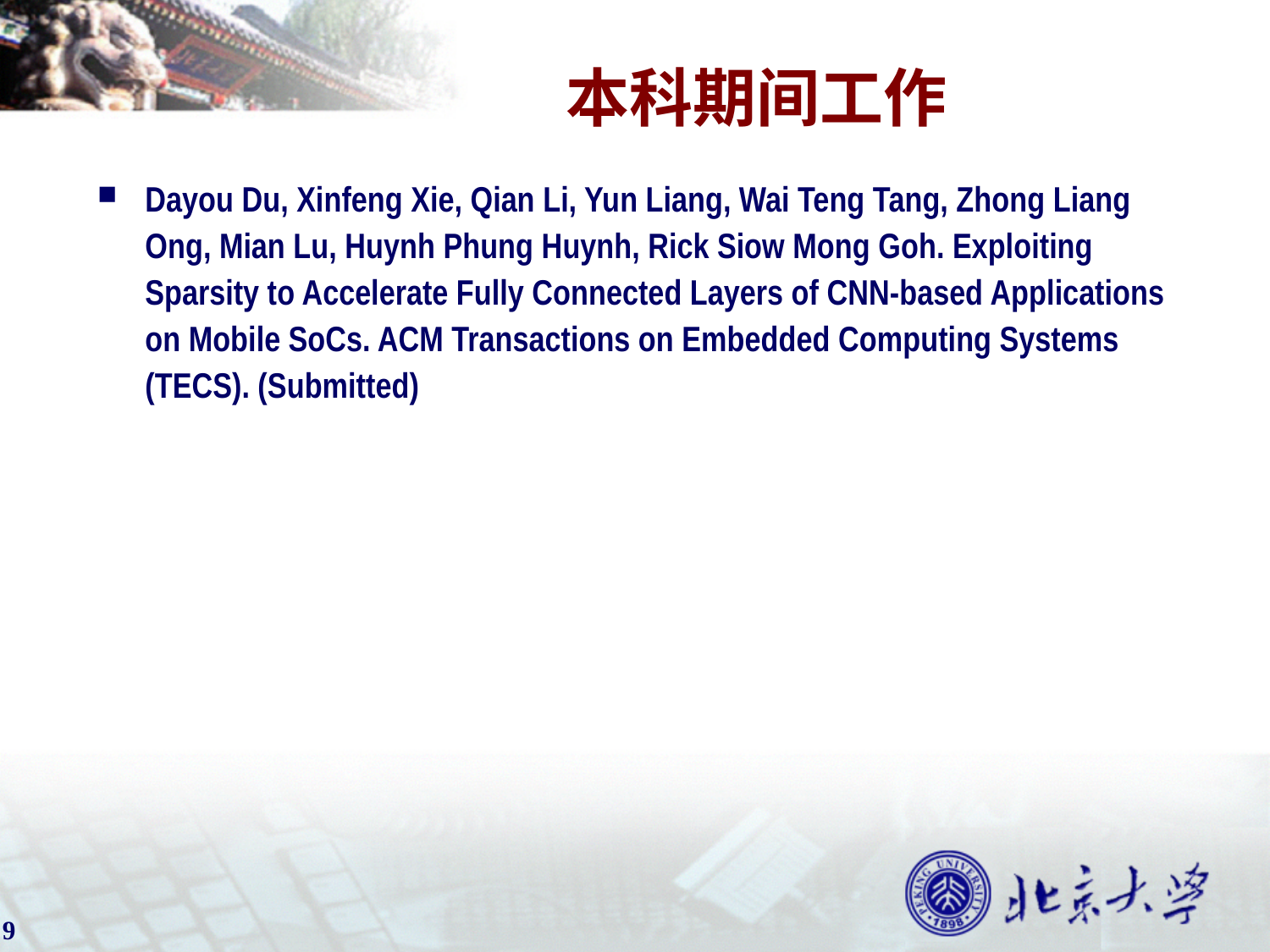

# 本科期间工作
Dayou Du, Xinfeng Xie, Qian Li, Yun Liang, Wai Teng Tang, Zhong Liang Ong, Mian Lu, Huynh Phung Huynh, Rick Siow Mong Goh. Exploiting Sparsity to Accelerate Fully Connected Layers of CNN-based Applications on Mobile SoCs. ACM Transactions on Embedded Computing Systems (TECS). (Submitted)